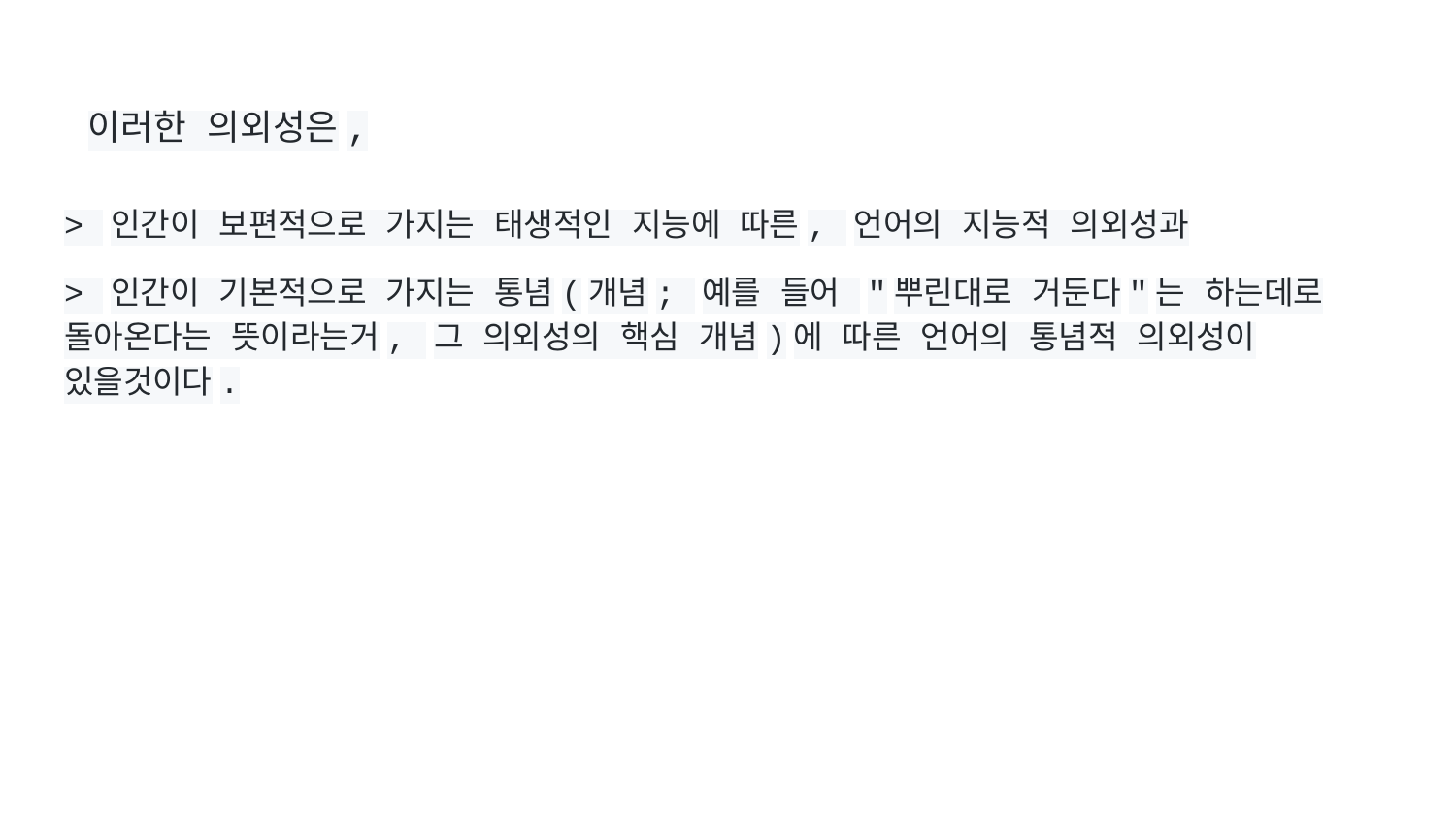

# 이러한 의외성은,
> 인간이 보편적으로 가지는 태생적인 지능에 따른, 언어의 지능적 의외성과
> 인간이 기본적으로 가지는 통념(개념; 예를 들어 "뿌린대로 거둔다"는 하는데로 돌아온다는 뜻이라는거, 그 의외성의 핵심 개념)에 따른 언어의 통념적 의외성이 있을것이다.